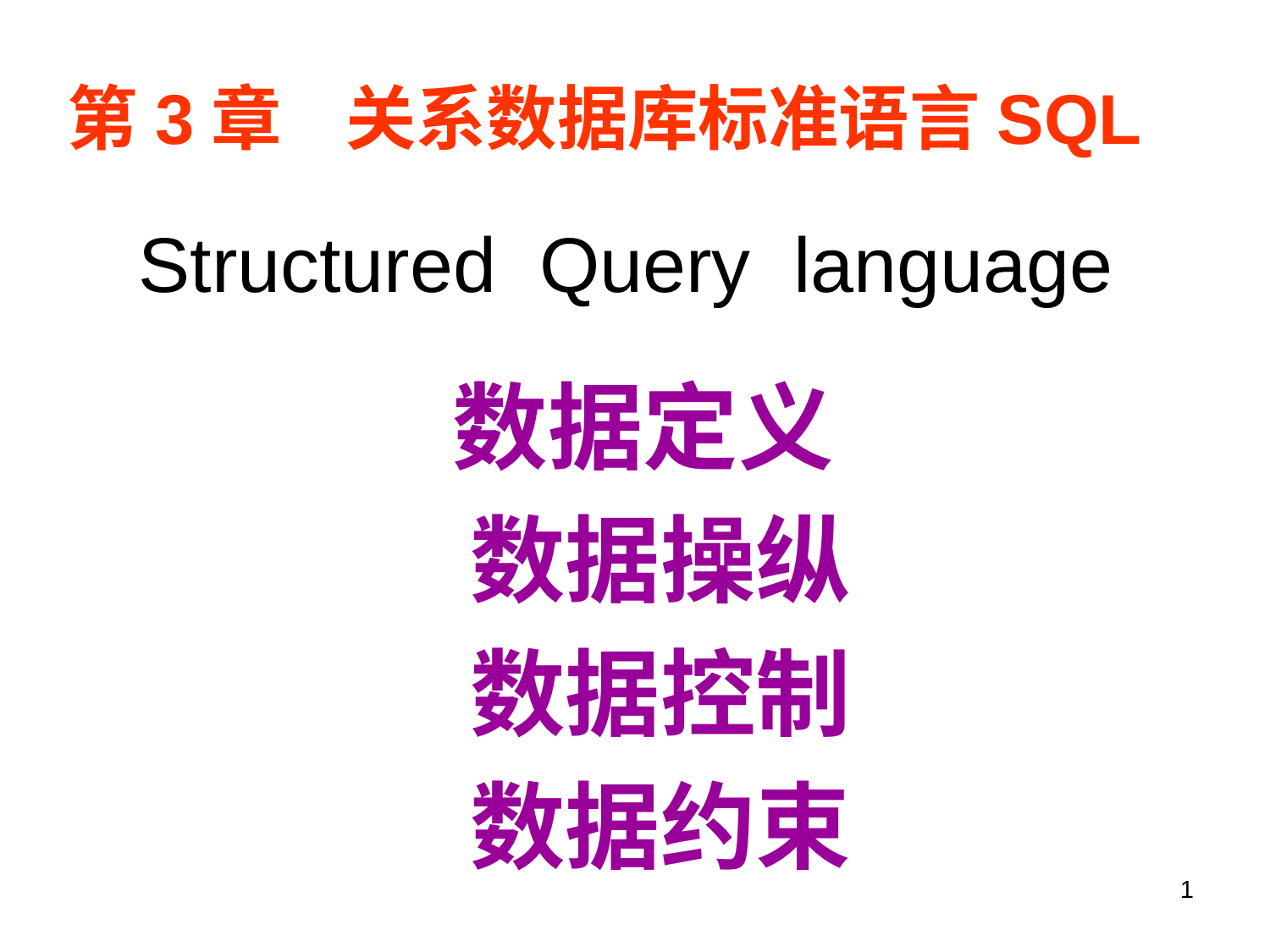

# 第3章    关系数据库标准语言SQL
    Structured  Query  language
  数据定义
  数据操纵
  数据控制
  数据约束
1